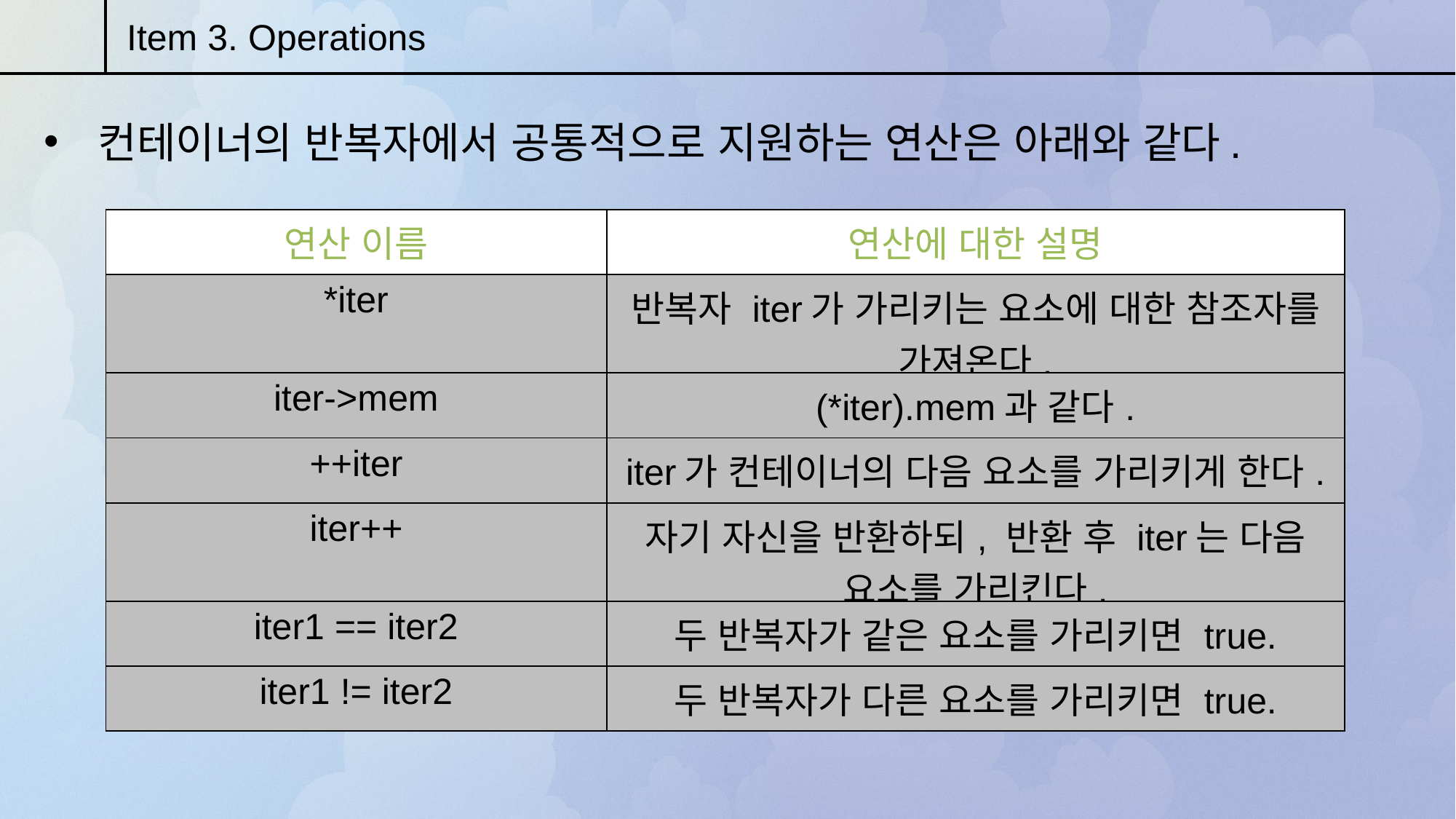

Item 3. Operations
 컨테이너의 반복자에서 공통적으로 지원하는 연산은 아래와 같다.
| 연산 이름 | 연산에 대한 설명 |
| --- | --- |
| \*iter | 반복자 iter가 가리키는 요소에 대한 참조자를 가져온다. |
| iter->mem | (\*iter).mem과 같다. |
| ++iter | iter가 컨테이너의 다음 요소를 가리키게 한다. |
| iter++ | 자기 자신을 반환하되, 반환 후 iter는 다음 요소를 가리킨다. |
| iter1 == iter2 | 두 반복자가 같은 요소를 가리키면 true. |
| iter1 != iter2 | 두 반복자가 다른 요소를 가리키면 true. |